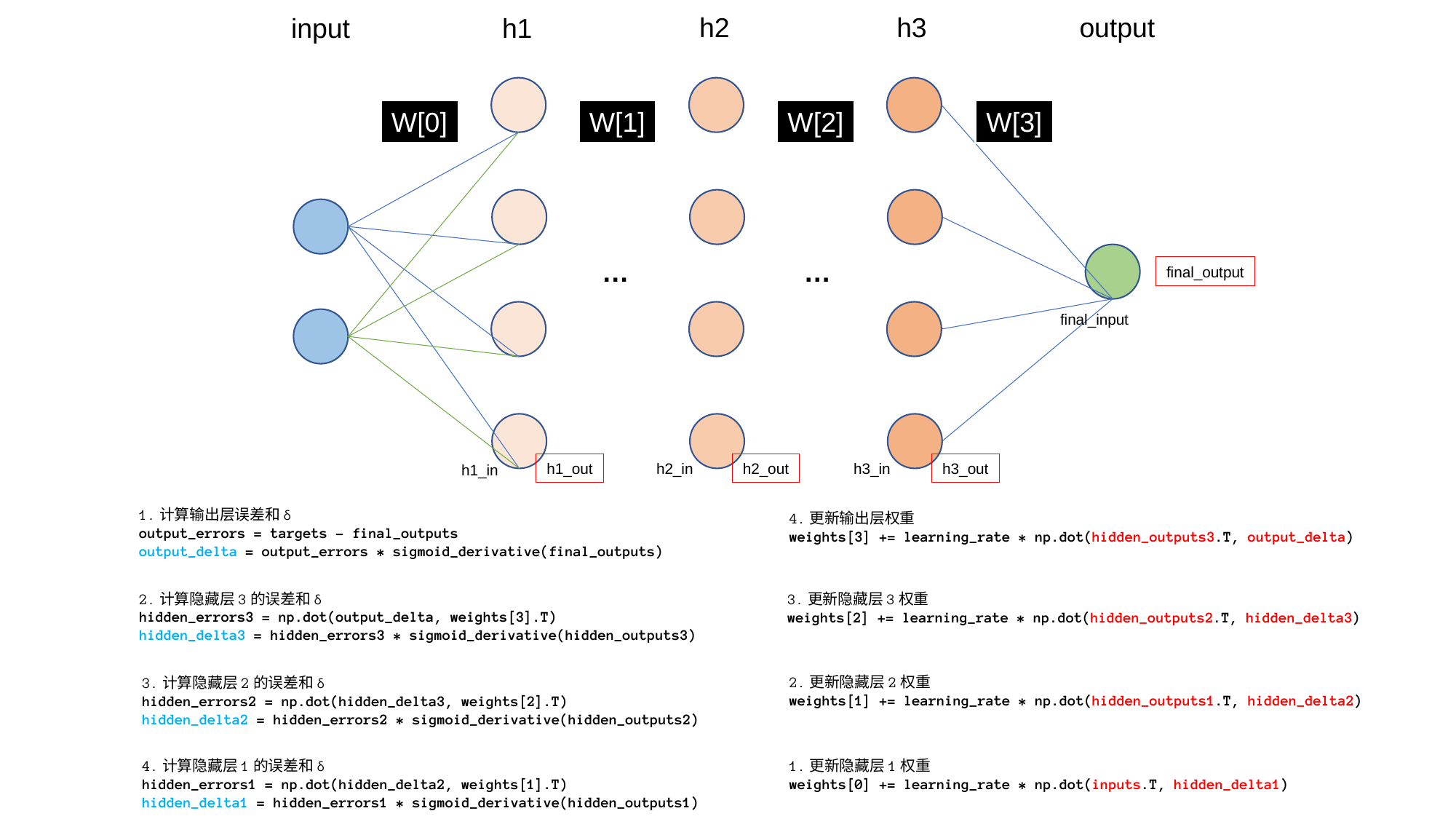

h2
h3
output
input
h1

W[0]
W[1]
W[2]
W[3]

…
…
final_output

final_input

h3_out
h1_out
h2_in
h2_out
h3_in
h1_in
1.计算输出层误差和δ
output_errors = targets - final_outputs
output_delta = output_errors * sigmoid_derivative(final_outputs)
4.更新输出层权重
weights[3] += learning_rate * np.dot(hidden_outputs3.T, output_delta)
2.计算隐藏层3的误差和δ
hidden_errors3 = np.dot(output_delta, weights[3].T)
hidden_delta3 = hidden_errors3 * sigmoid_derivative(hidden_outputs3)
3.更新隐藏层3权重
weights[2] += learning_rate * np.dot(hidden_outputs2.T, hidden_delta3)
2.更新隐藏层2权重
weights[1] += learning_rate * np.dot(hidden_outputs1.T, hidden_delta2)
3.计算隐藏层2的误差和δ
hidden_errors2 = np.dot(hidden_delta3, weights[2].T)
hidden_delta2 = hidden_errors2 * sigmoid_derivative(hidden_outputs2)
4.计算隐藏层1的误差和δ
hidden_errors1 = np.dot(hidden_delta2, weights[1].T)
hidden_delta1 = hidden_errors1 * sigmoid_derivative(hidden_outputs1)
1.更新隐藏层1权重
weights[0] += learning_rate * np.dot(inputs.T, hidden_delta1)